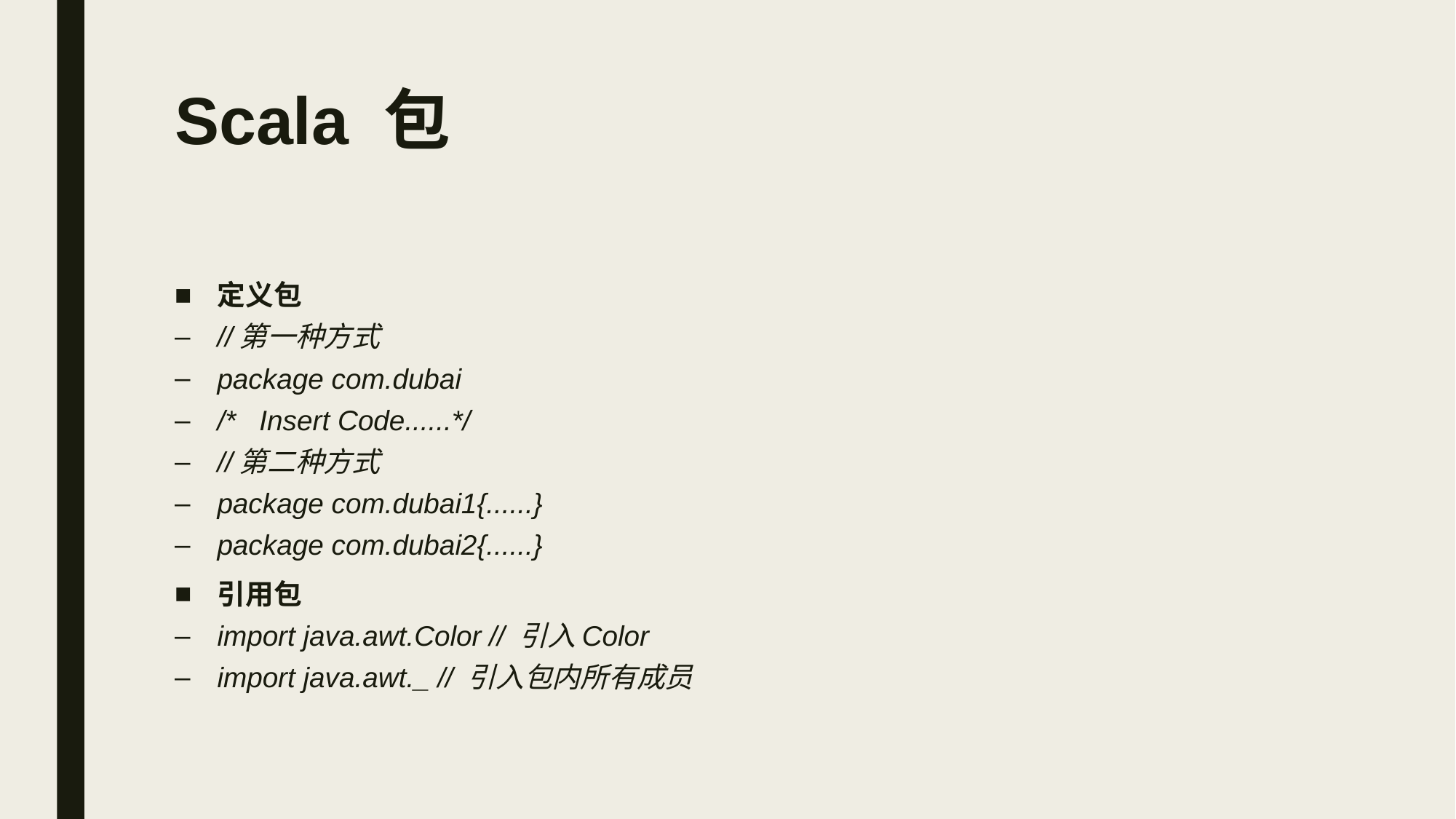

# Scala 包
定义包
//第一种方式
package com.dubai
/*   Insert Code......*/
//第二种方式
package com.dubai1{......}
package com.dubai2{......}
引用包
import java.awt.Color // 引入Color
import java.awt._ // 引入包内所有成员